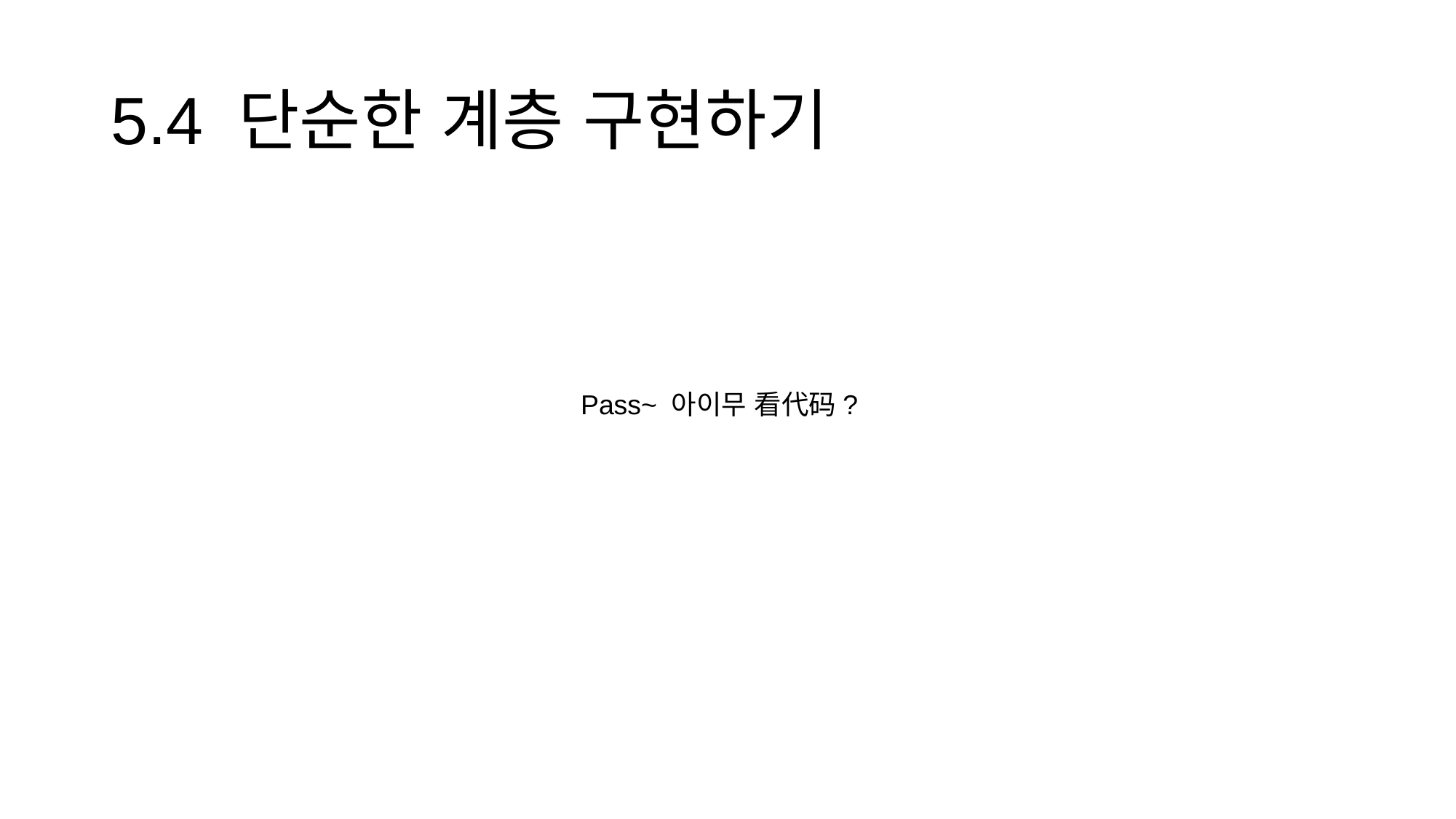

# 5.4 단순한 계층 구현하기
Pass~ 아이무 看代码?